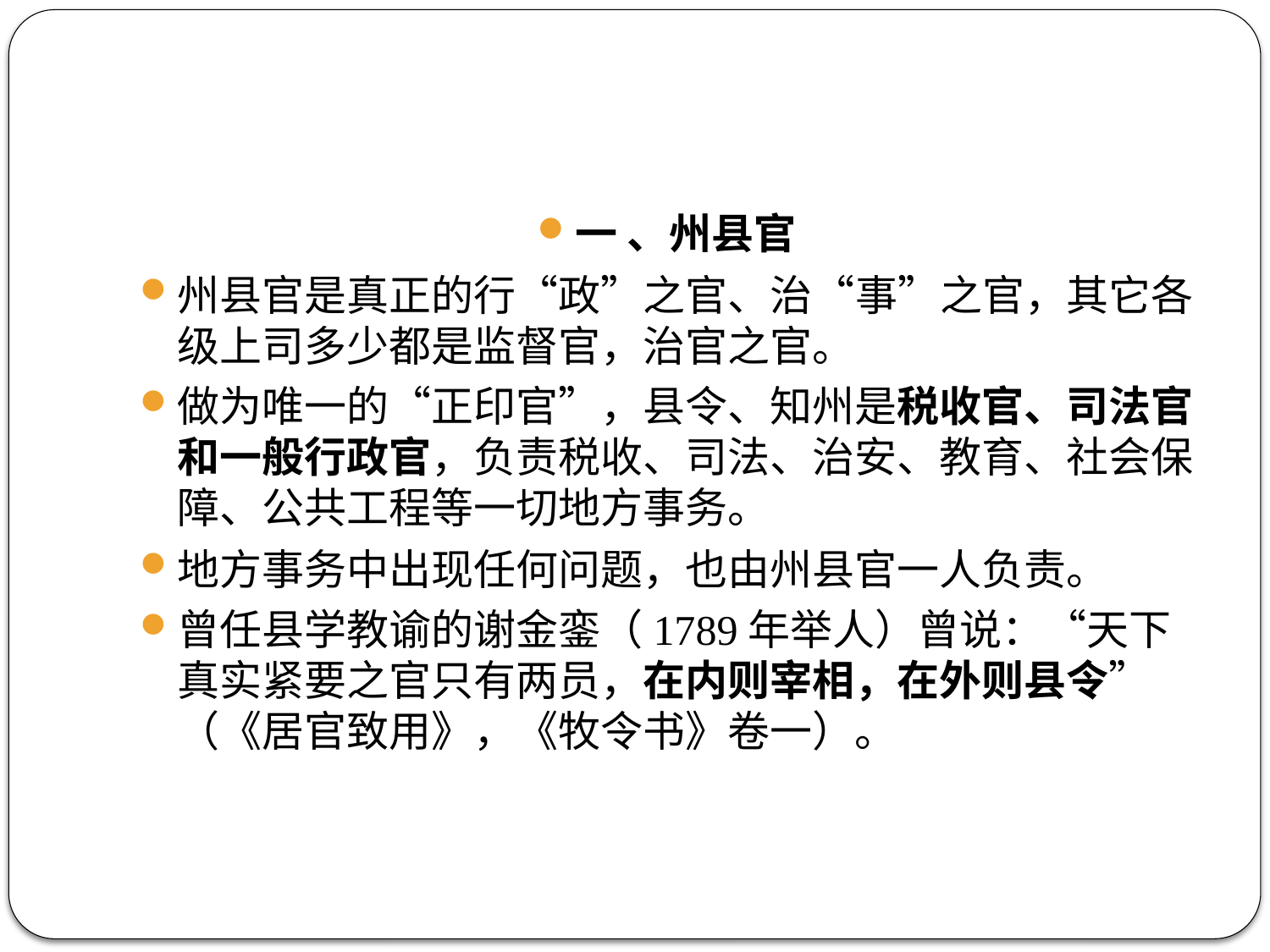

#
一 、州县官
州县官是真正的行“政”之官、治“事”之官，其它各级上司多少都是监督官，治官之官。
做为唯一的“正印官”，县令、知州是税收官、司法官和一般行政官，负责税收、司法、治安、教育、社会保障、公共工程等一切地方事务。
地方事务中出现任何问题，也由州县官一人负责。
曾任县学教谕的谢金銮（1789年举人）曾说：“天下真实紧要之官只有两员，在内则宰相，在外则县令”（《居官致用》，《牧令书》卷一）。